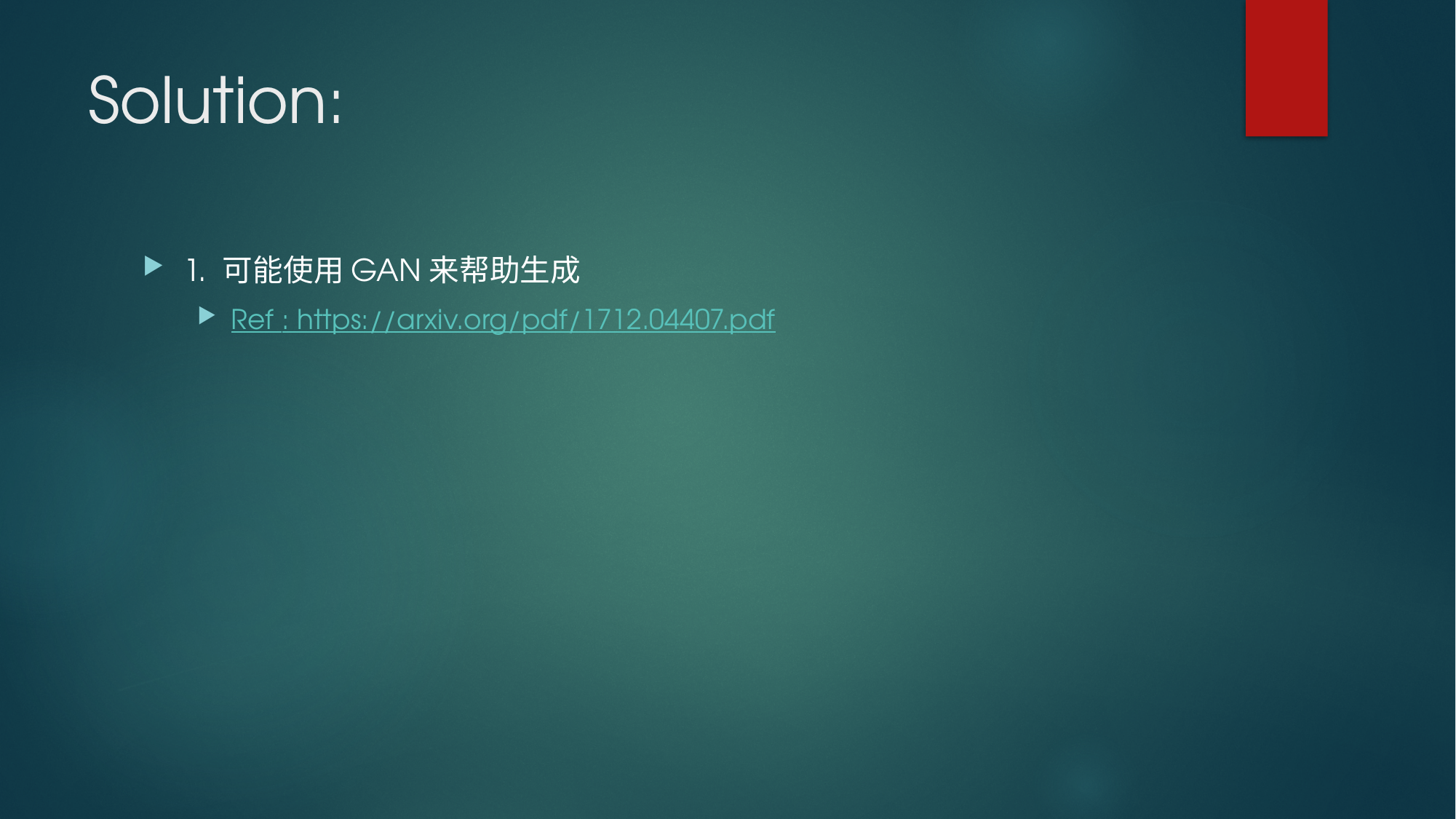

# Solution:
1. 可能使用GAN来帮助生成
Ref : https://arxiv.org/pdf/1712.04407.pdf